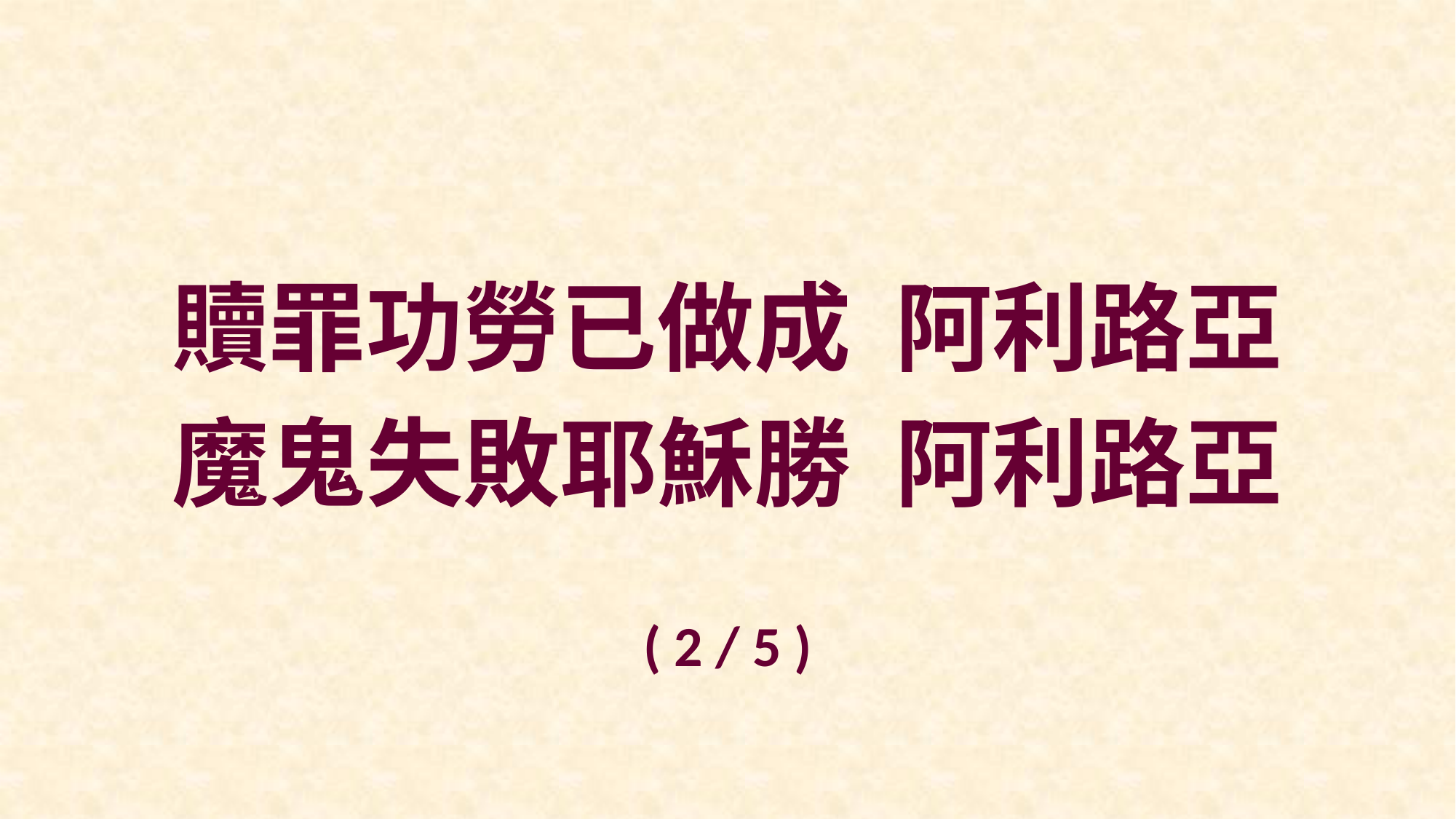

贖罪功勞已做成  阿利路亞
魔鬼失敗耶穌勝  阿利路亞
( 2 / 5 )